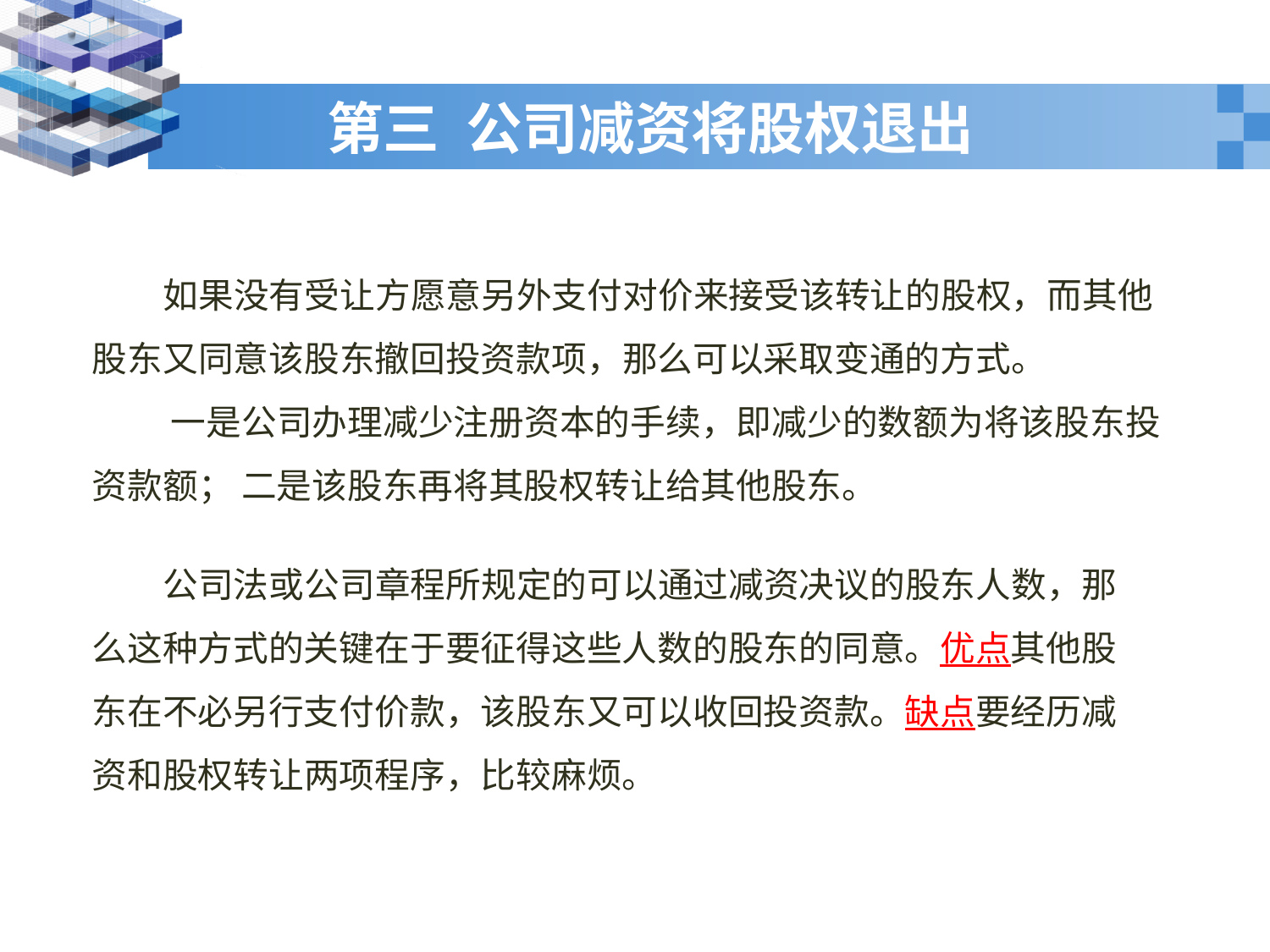

# 第三  公司减资将股权退出
        如果没有受让方愿意另外支付对价来接受该转让的股权，而其他股东又同意该股东撤回投资款项，那么可以采取变通的方式。
         一是公司办理减少注册资本的手续，即减少的数额为将该股东投资款额； 二是该股东再将其股权转让给其他股东。
        公司法或公司章程所规定的可以通过减资决议的股东人数，那么这种方式的关键在于要征得这些人数的股东的同意。优点其他股东在不必另行支付价款，该股东又可以收回投资款。缺点要经历减资和股权转让两项程序，比较麻烦。